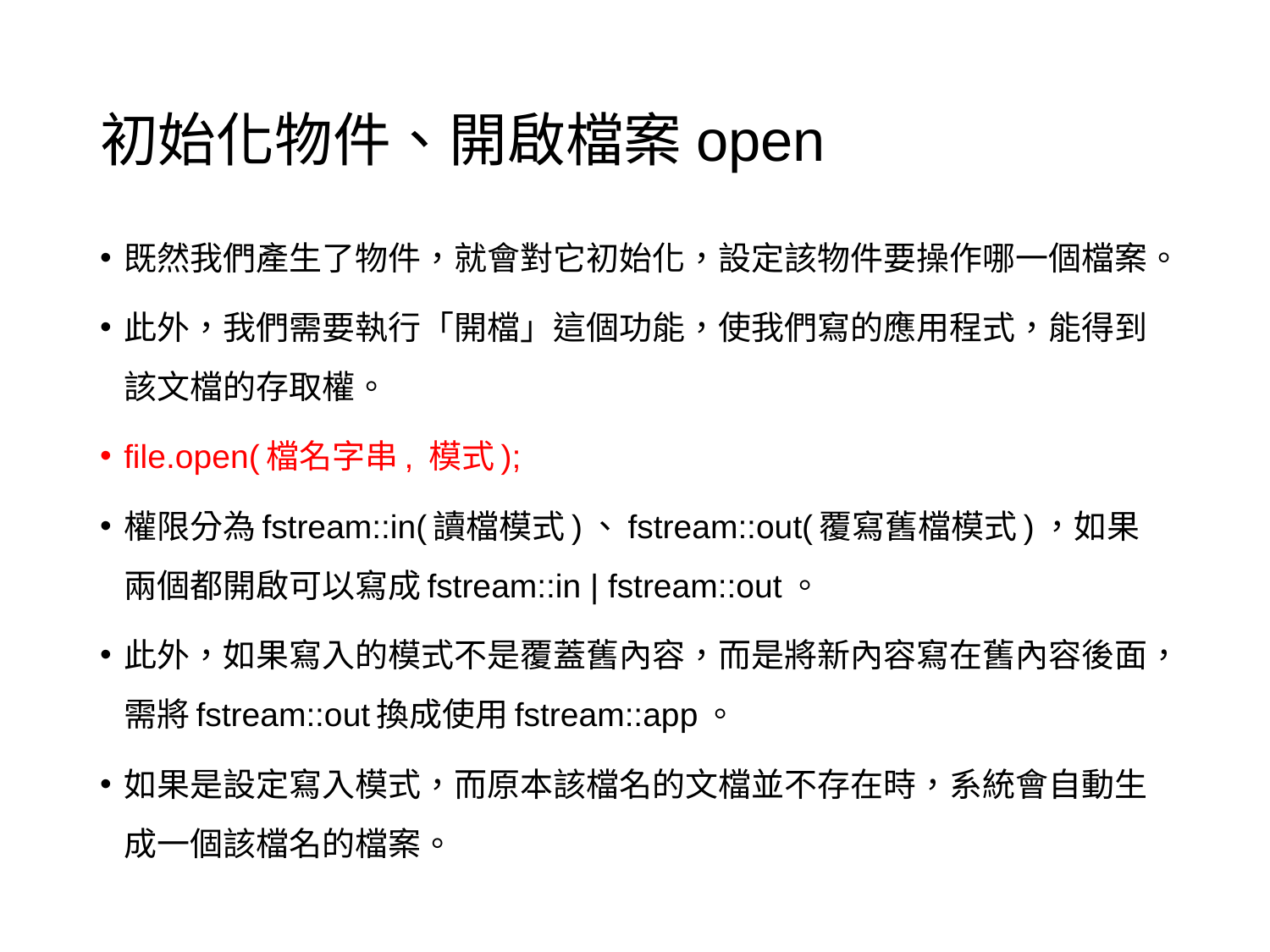

# 初始化物件、開啟檔案open
既然我們產生了物件，就會對它初始化，設定該物件要操作哪一個檔案。
此外，我們需要執行「開檔」這個功能，使我們寫的應用程式，能得到該文檔的存取權。
file.open(檔名字串, 模式);
權限分為fstream::in(讀檔模式)、fstream::out(覆寫舊檔模式)，如果兩個都開啟可以寫成fstream::in | fstream::out。
此外，如果寫入的模式不是覆蓋舊內容，而是將新內容寫在舊內容後面，需將fstream::out換成使用fstream::app。
如果是設定寫入模式，而原本該檔名的文檔並不存在時，系統會自動生成一個該檔名的檔案。